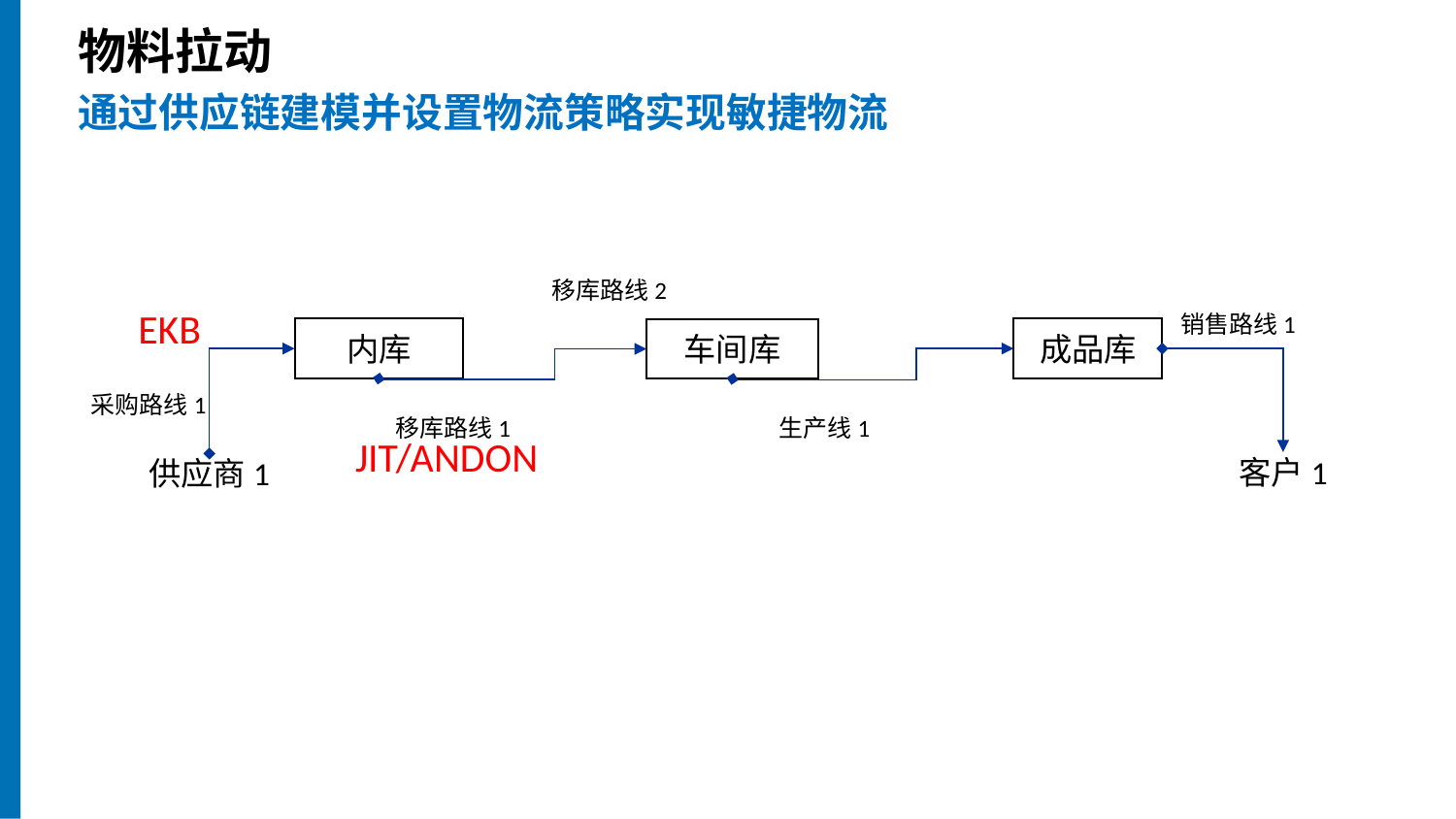

# 物料拉动
通过供应链建模并设置物流策略实现敏捷物流
移库路线2
EKB
销售路线1
内库
成品库
车间库
采购路线1
移库路线1
生产线1
JIT/ANDON
客户1
供应商1